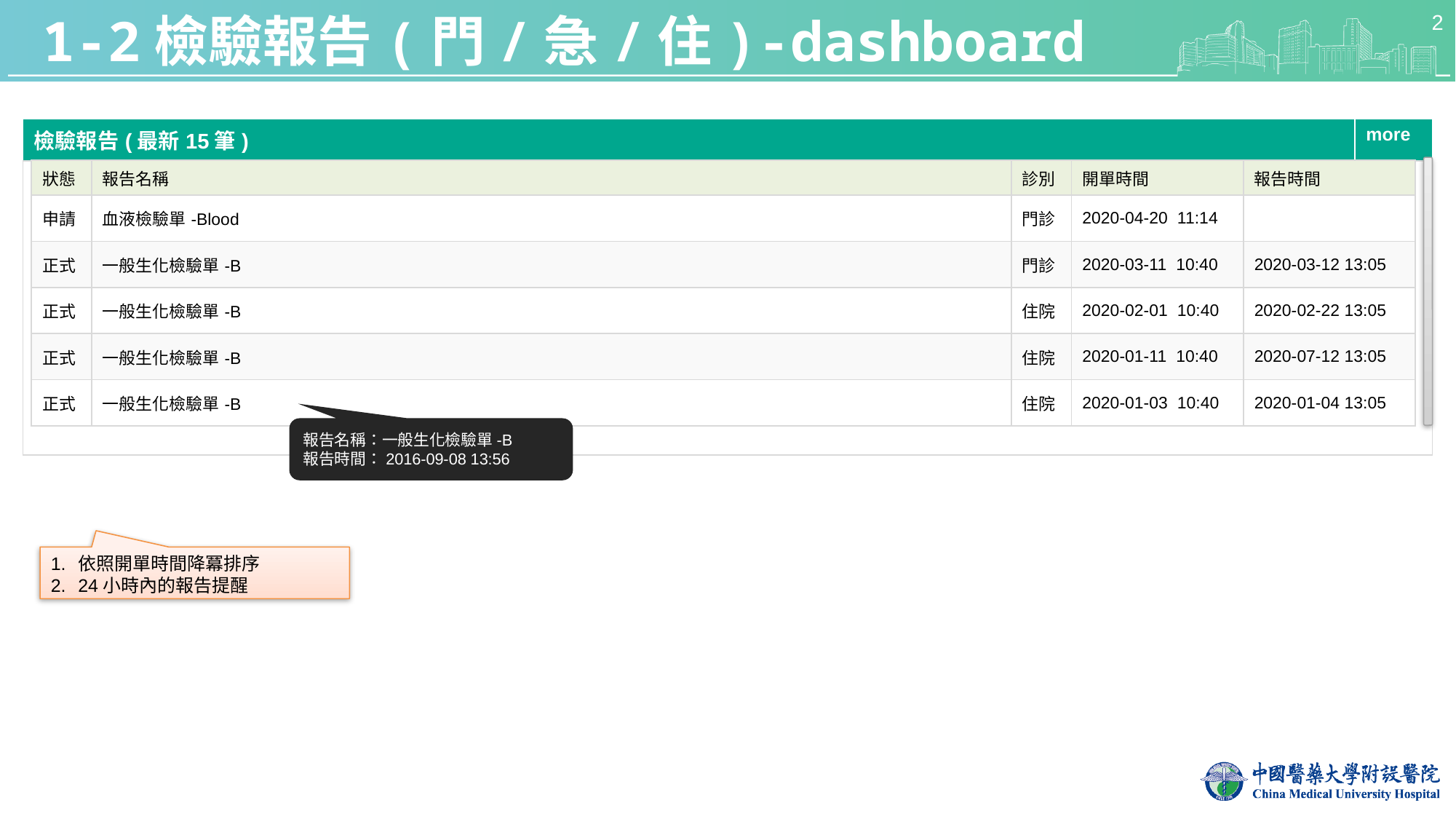

2
# 1-2檢驗報告(門/急/住)-dashboard
| 檢驗報告(最新15筆) | more |
| --- | --- |
|  |  |

| 狀態 | 報告名稱 | 診別 | 開單時間 | 報告時間 |
| --- | --- | --- | --- | --- |
| 申請 | 血液檢驗單-Blood | 門診 | 2020-04-20 11:14 |  |
| 正式 | 一般生化檢驗單-B | 門診 | 2020-03-11 10:40 | 2020-03-12 13:05 |
| 正式 | 一般生化檢驗單-B | 住院 | 2020-02-01 10:40 | 2020-02-22 13:05 |
| 正式 | 一般生化檢驗單-B | 住院 | 2020-01-11 10:40 | 2020-07-12 13:05 |
| 正式 | 一般生化檢驗單-B | 住院 | 2020-01-03 10:40 | 2020-01-04 13:05 |
報告名稱：一般生化檢驗單-B
報告時間：2016-09-08 13:56
依照開單時間降冪排序
24小時內的報告提醒